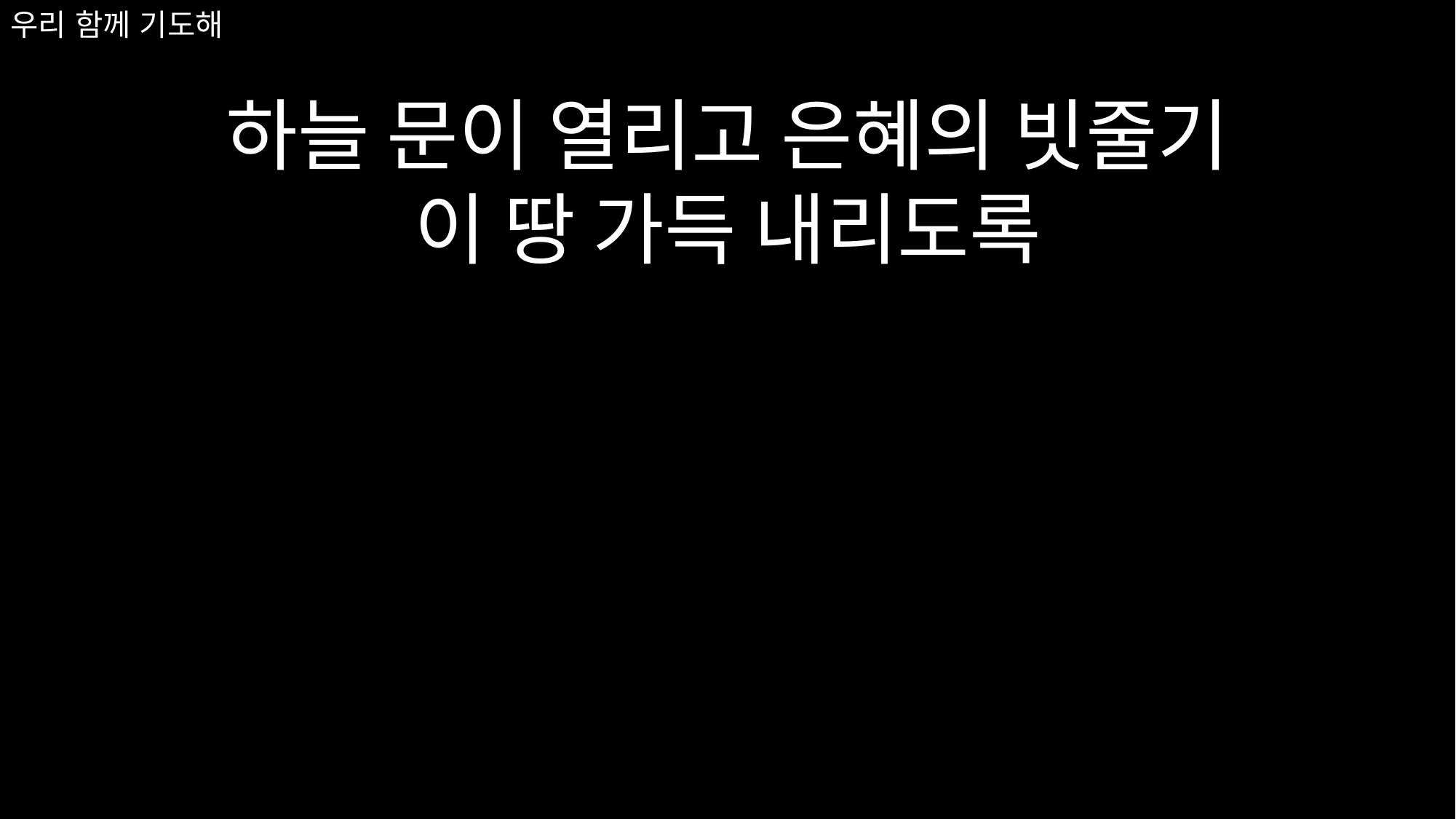

하늘 문이 열리고 은혜의 빗줄기
이 땅 가득 내리도록

# 우리 함께 기도해